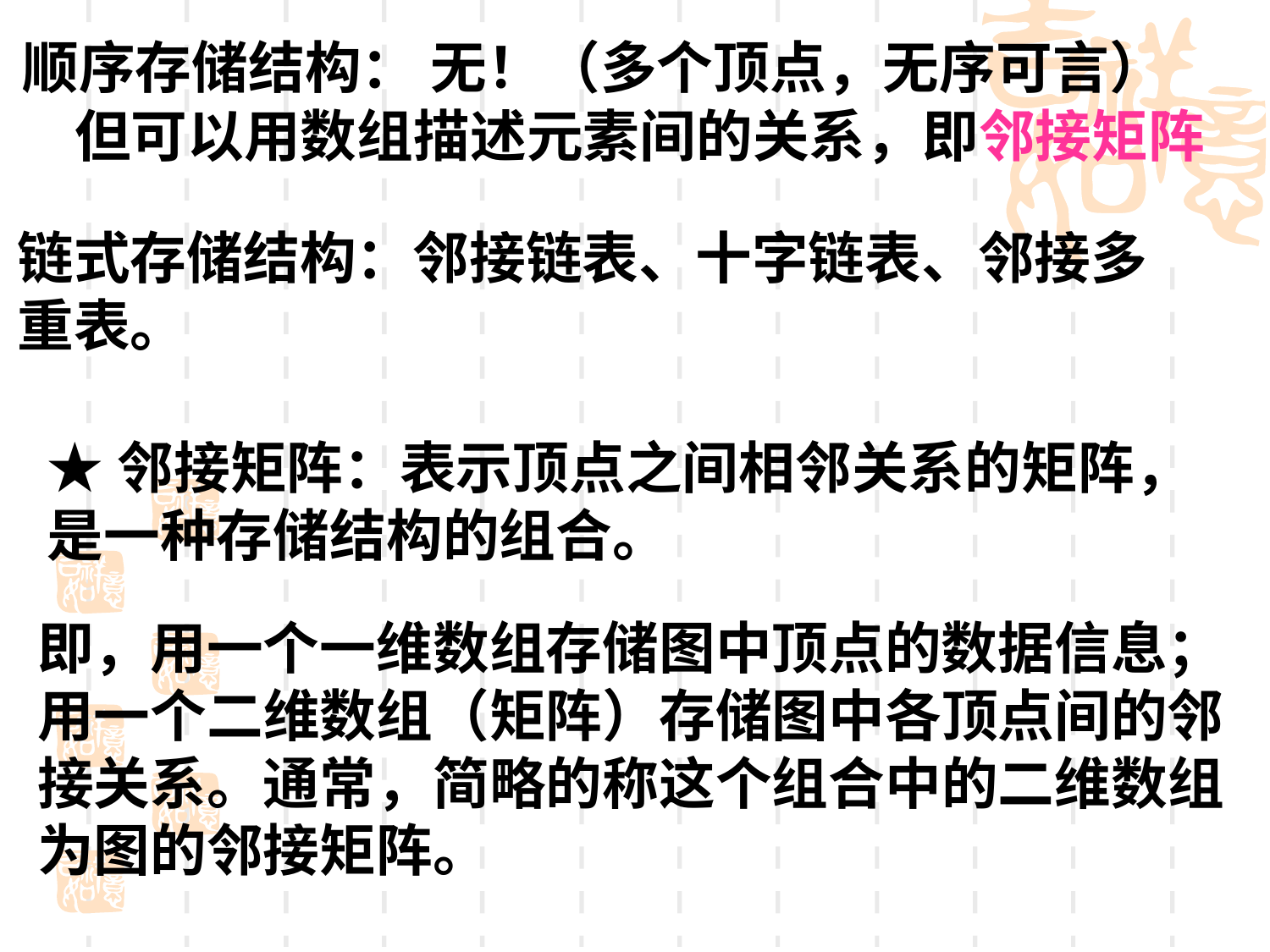

顺序存储结构： 无！（多个顶点，无序可言）
   但可以用数组描述元素间的关系，即邻接矩阵
链式存储结构：邻接链表、十字链表、邻接多重表。
★邻接矩阵：表示顶点之间相邻关系的矩阵，是一种存储结构的组合。
即，用一个一维数组存储图中顶点的数据信息；用一个二维数组（矩阵）存储图中各顶点间的邻接关系。通常，简略的称这个组合中的二维数组为图的邻接矩阵。